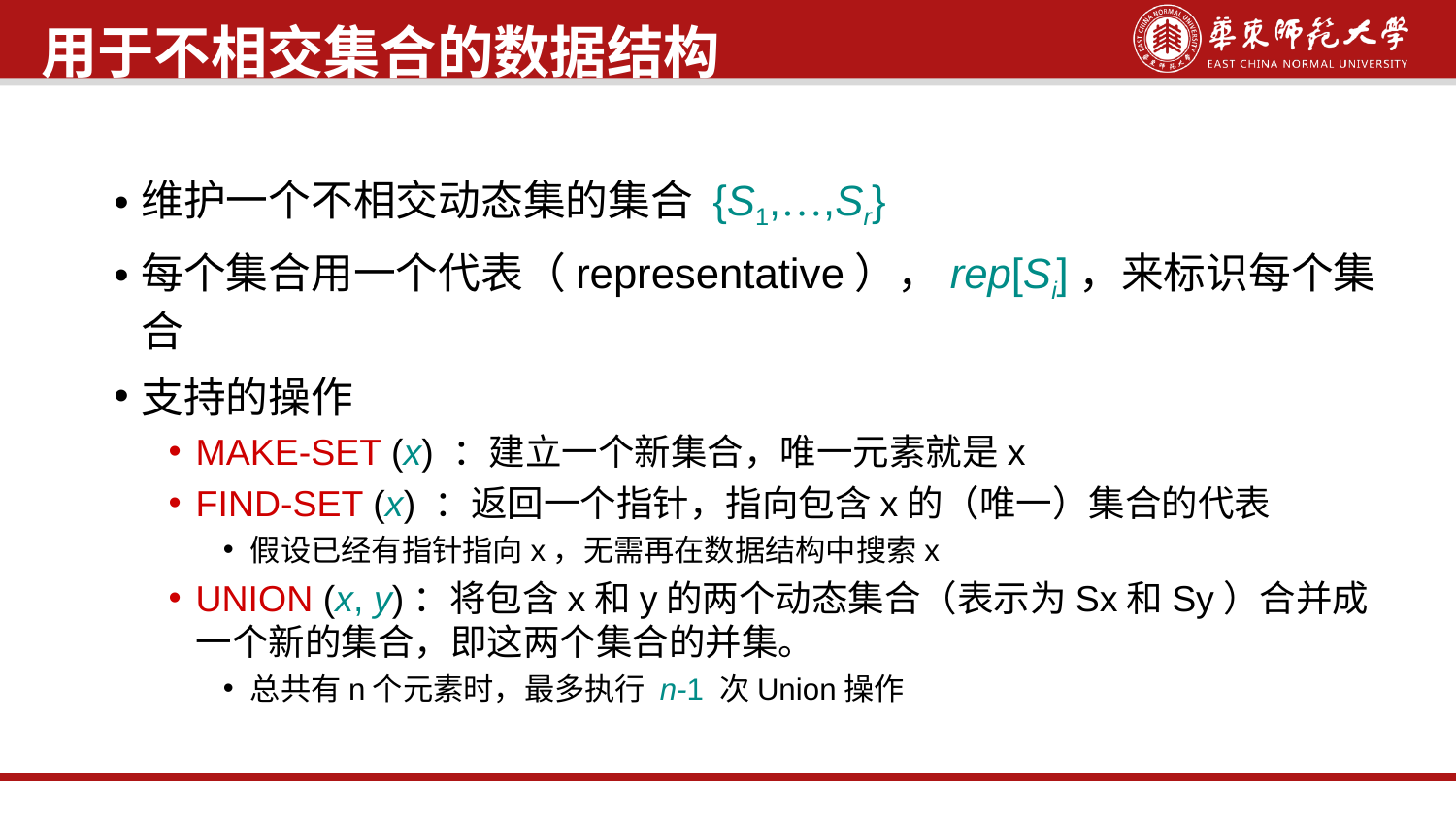

用于不相交集合的数据结构
维护一个不相交动态集的集合 {S1,…,Sr}
每个集合用一个代表（representative），rep[Si]，来标识每个集合
支持的操作
MAKE-SET (x) ：建立一个新集合，唯一元素就是x
FIND-SET (x) ：返回一个指针，指向包含x的（唯一）集合的代表
假设已经有指针指向x，无需再在数据结构中搜索x
UNION (x, y)：将包含x和y的两个动态集合（表示为Sx和Sy）合并成一个新的集合，即这两个集合的并集。
总共有n个元素时，最多执行 n-1 次Union操作